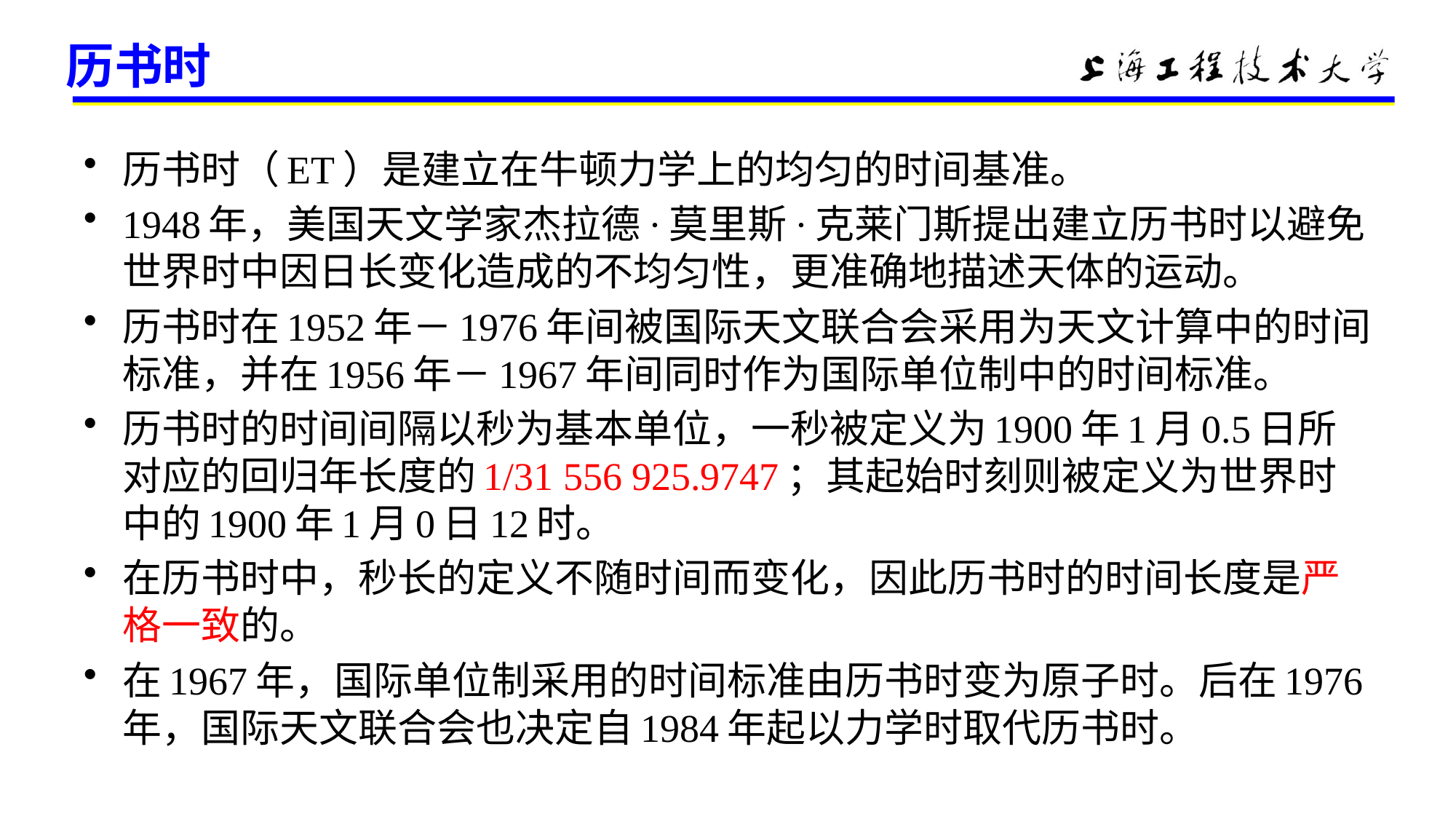

# 历书时
历书时（ET）是建立在牛顿力学上的均匀的时间基准。
1948年，美国天文学家杰拉德·莫里斯·克莱门斯提出建立历书时以避免世界时中因日长变化造成的不均匀性，更准确地描述天体的运动。
历书时在1952年－1976年间被国际天文联合会采用为天文计算中的时间标准，并在1956年－1967年间同时作为国际单位制中的时间标准。
历书时的时间间隔以秒为基本单位，一秒被定义为1900年1月0.5日所对应的回归年长度的1/31 556 925.9747；其起始时刻则被定义为世界时中的1900年1月0日12时。
在历书时中，秒长的定义不随时间而变化，因此历书时的时间长度是严格一致的。
在1967年，国际单位制采用的时间标准由历书时变为原子时。后在1976年，国际天文联合会也决定自1984年起以力学时取代历书时。